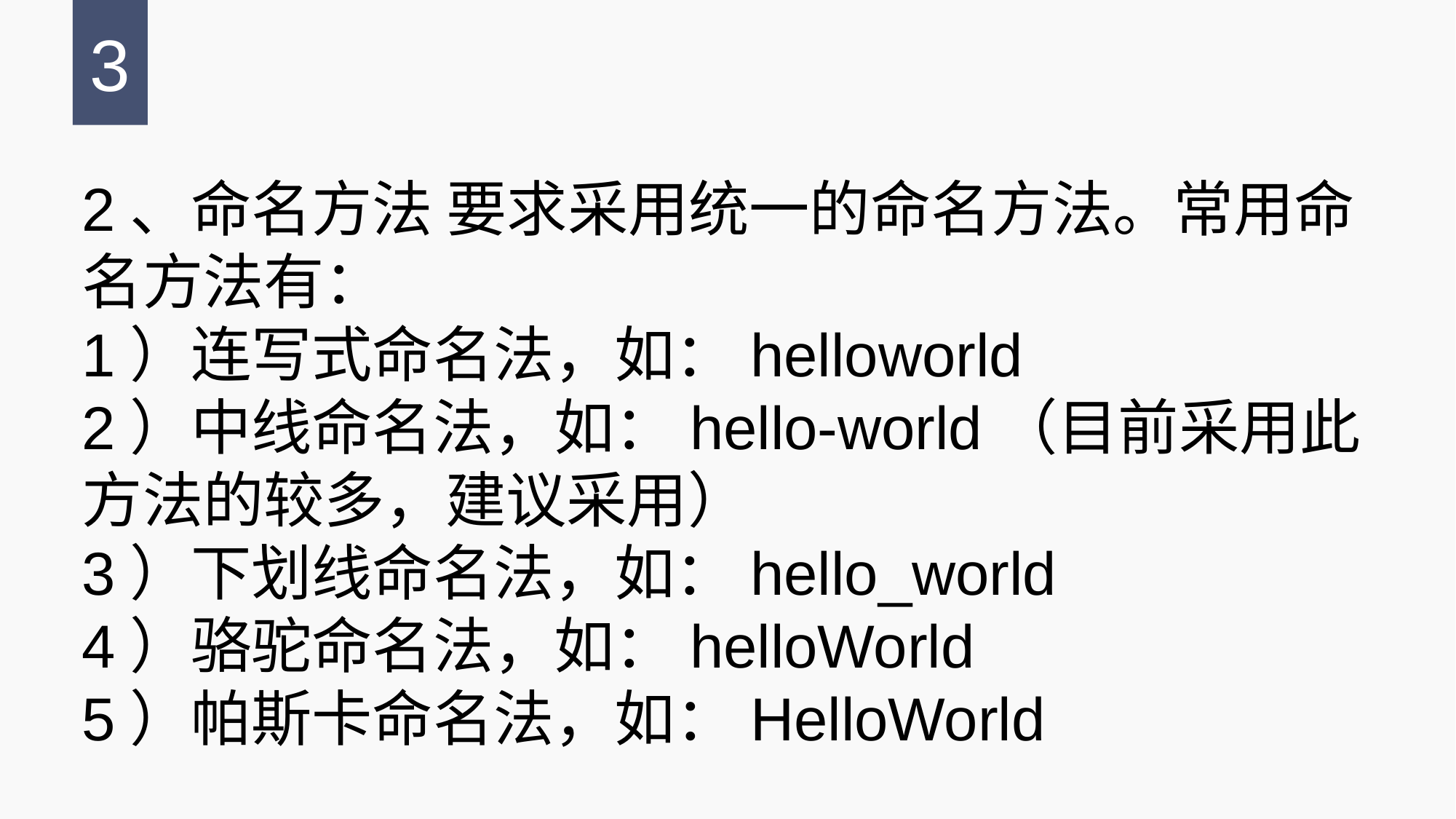

3

2、命名方法 要求采用统一的命名方法。常用命名方法有：
1）连写式命名法，如：helloworld
2）中线命名法，如：hello-world（目前采用此方法的较多，建议采用）
3）下划线命名法，如：hello_world
4）骆驼命名法，如：helloWorld
5）帕斯卡命名法，如：HelloWorld